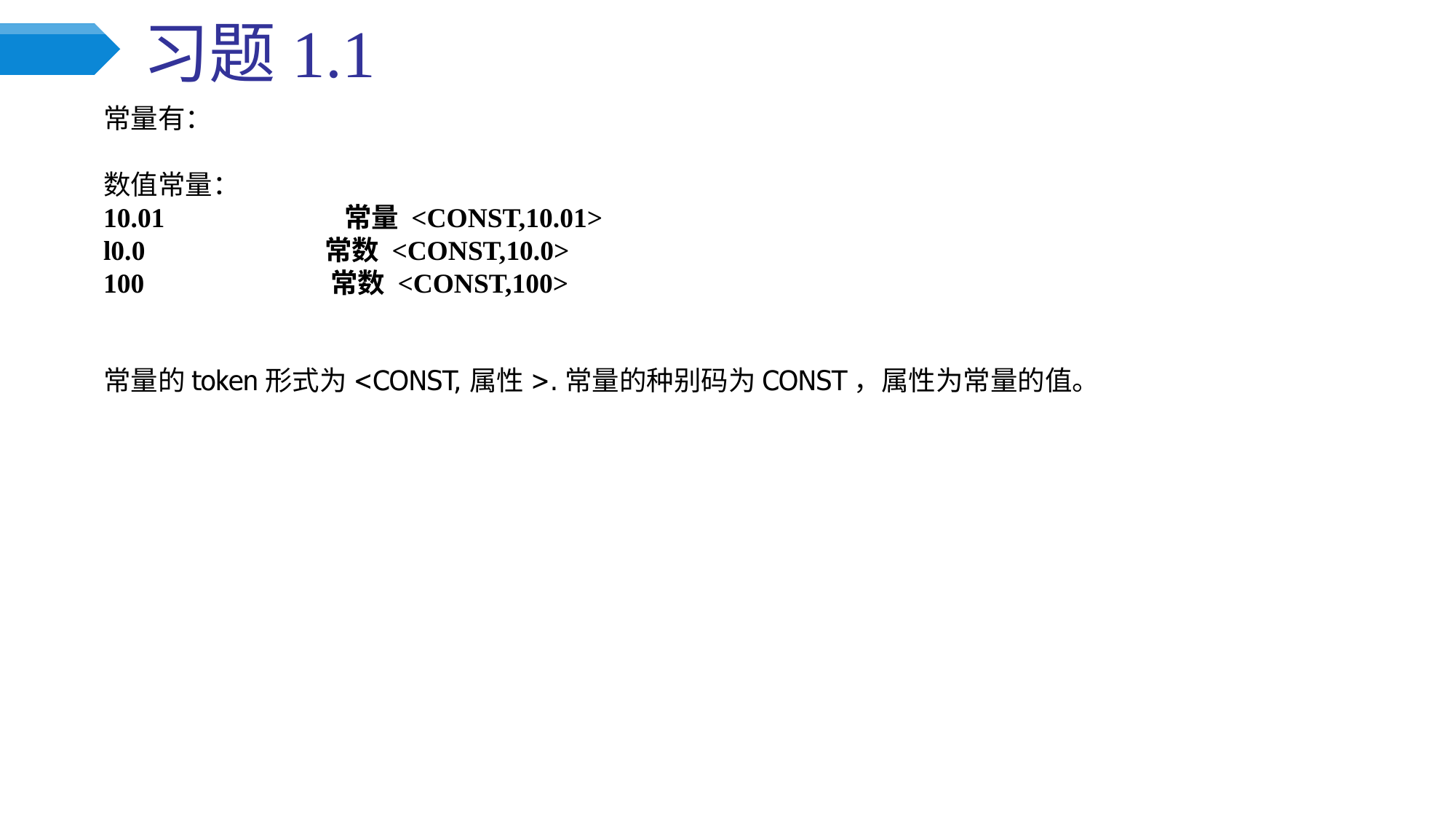

# 习题1.1
常量有：

常量的token形式为<CONST,属性>.常量的种别码为CONST，属性为常量的值。

数值常量：
10.01                         常量 <CONST,10.01>
l0.0                         常数 <CONST,10.0>
100                          常数 <CONST,100>